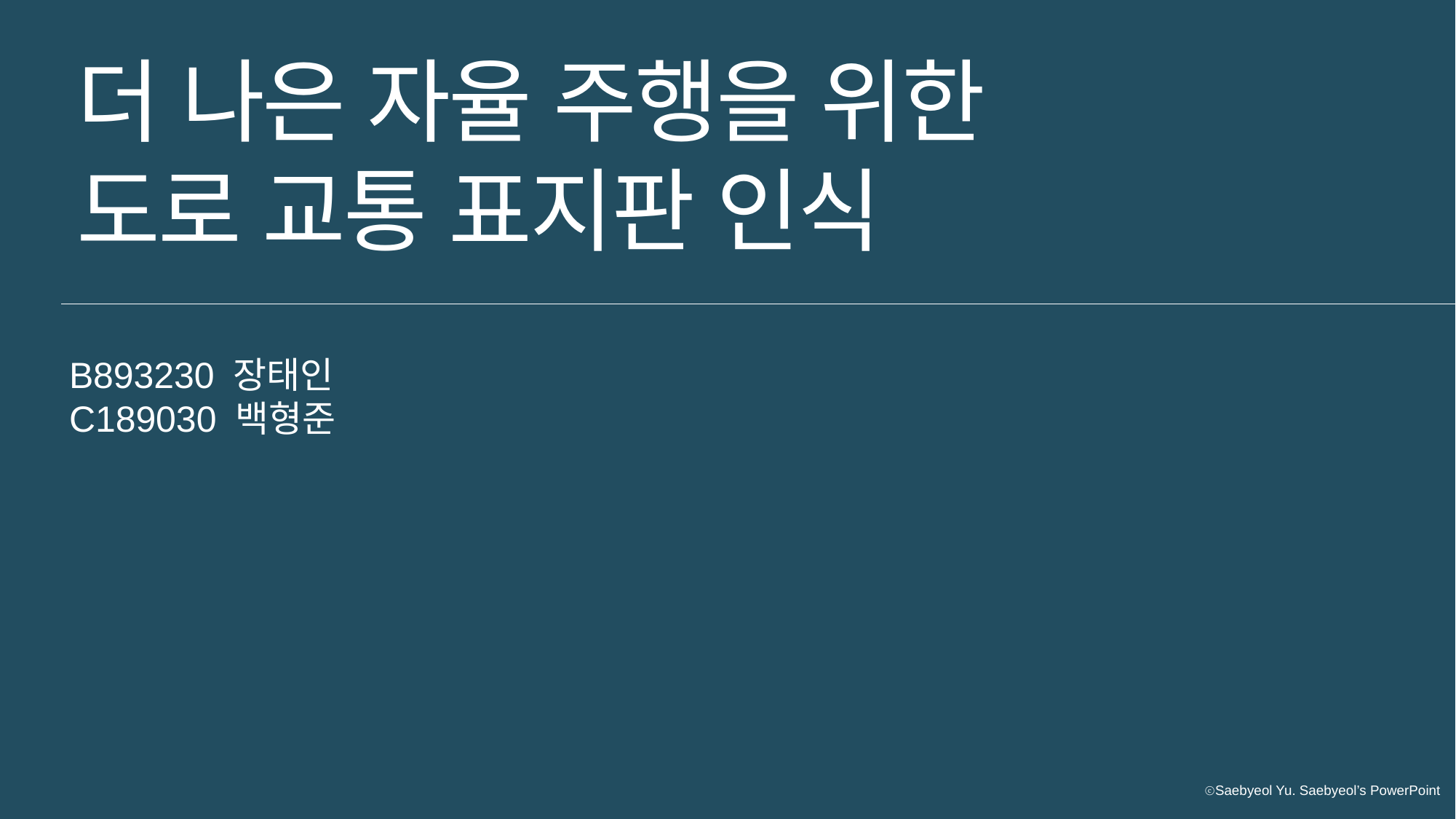

더 나은 자율 주행을 위한
도로 교통 표지판 인식
B893230 장태인
C189030 백형준